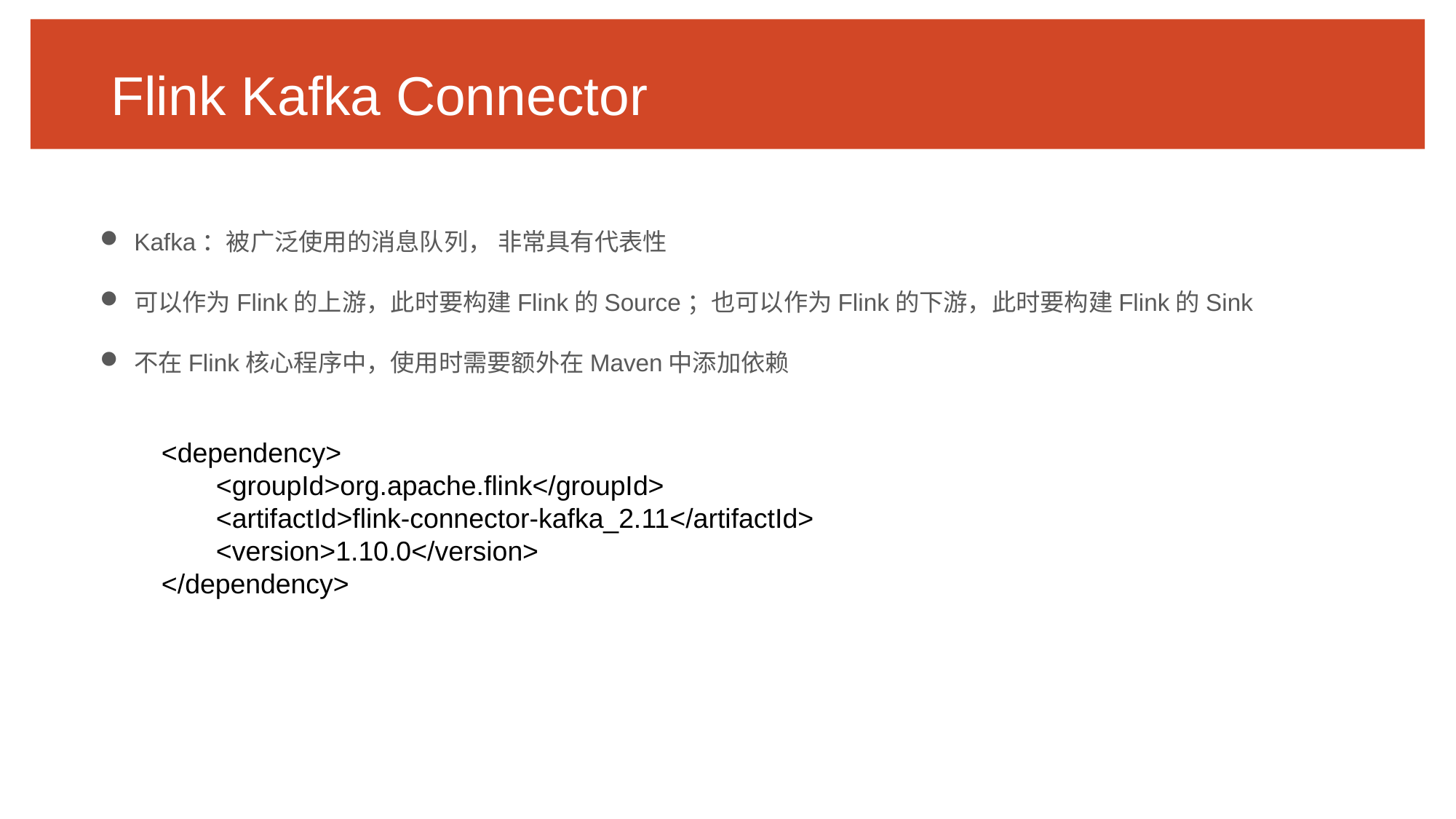

# Flink Kafka Connector
Kafka：被广泛使用的消息队列， 非常具有代表性
可以作为Flink的上游，此时要构建Flink的Source；也可以作为Flink的下游，此时要构建Flink的Sink
不在Flink核心程序中，使用时需要额外在Maven中添加依赖
<dependency>
<groupId>org.apache.flink</groupId>
<artifactId>flink-connector-kafka_2.11</artifactId> <version>1.10.0</version>
</dependency>